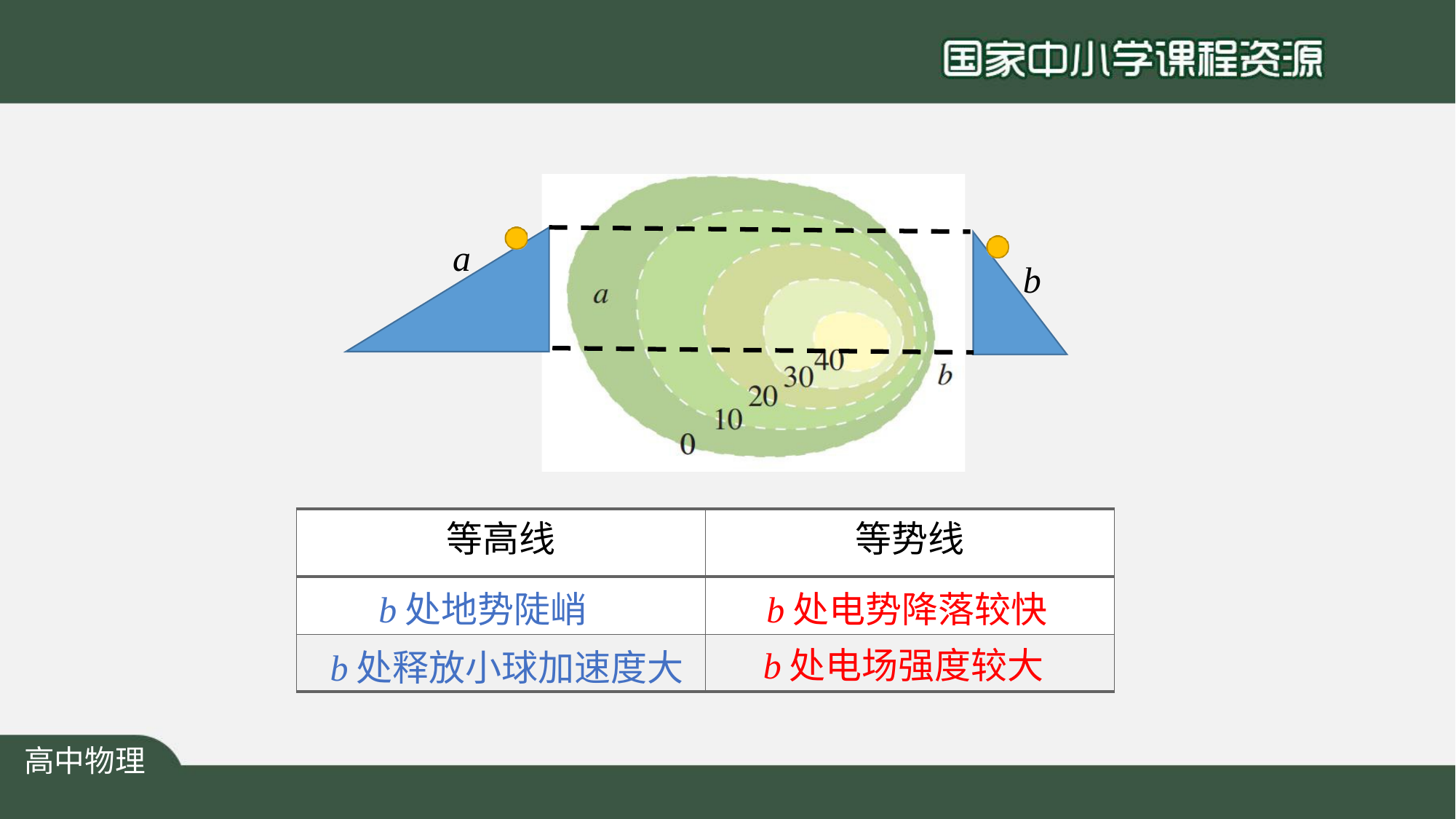

a

b

| 等高线 | 等势线 |
| --- | --- |
| b处地势陡峭 | b处电势降落较快 |
| b处释放小球加速度大 | b处电场强度较大 |
高中物理